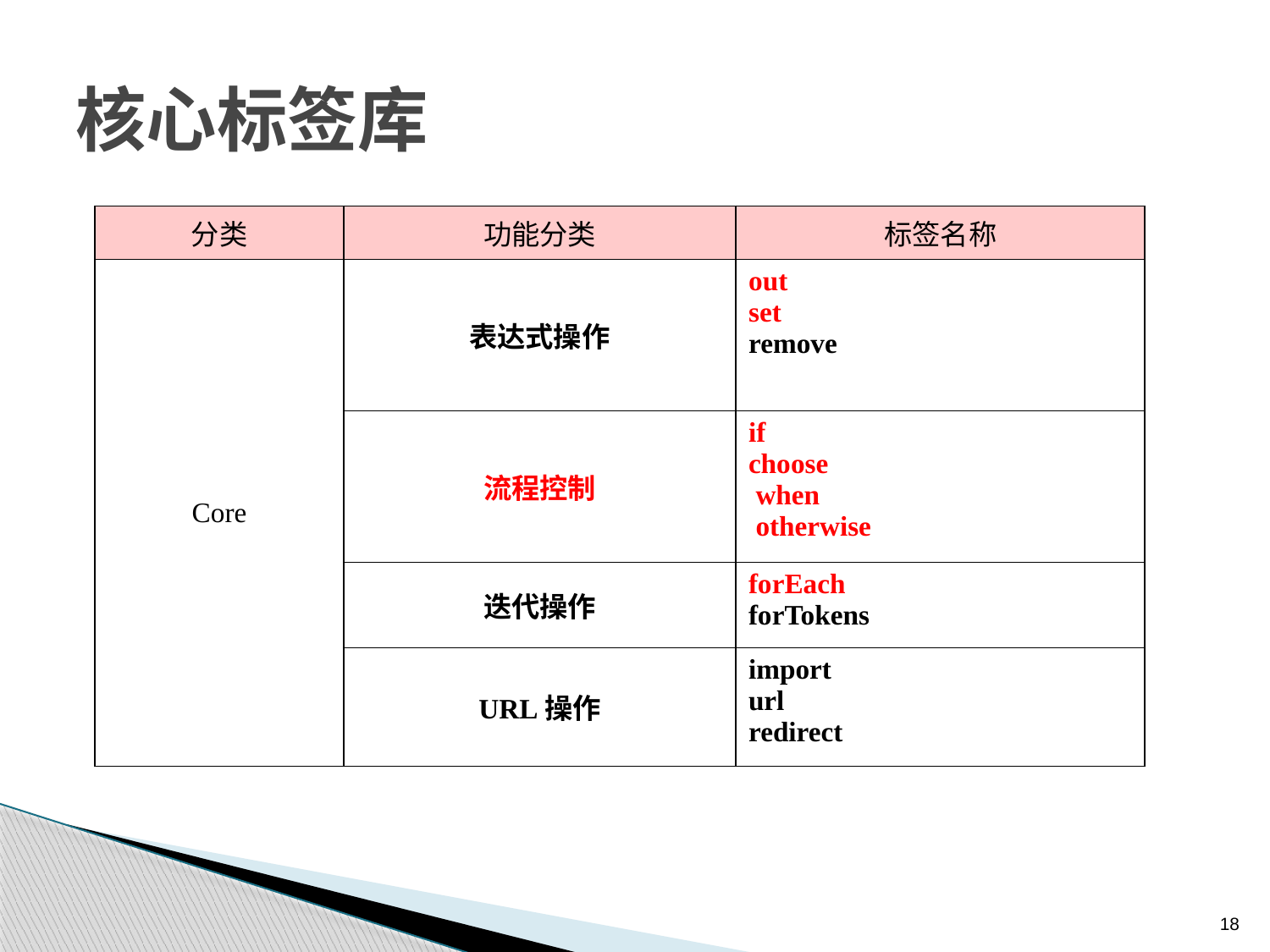

# 核心标签库
| 分类 | 功能分类 | 标签名称 |
| --- | --- | --- |
| Core | 表达式操作 | out set remove |
|  | 流程控制 | if choose when otherwise |
|  | 迭代操作 | forEach forTokens |
|  | URL操作 | import url redirect |
18